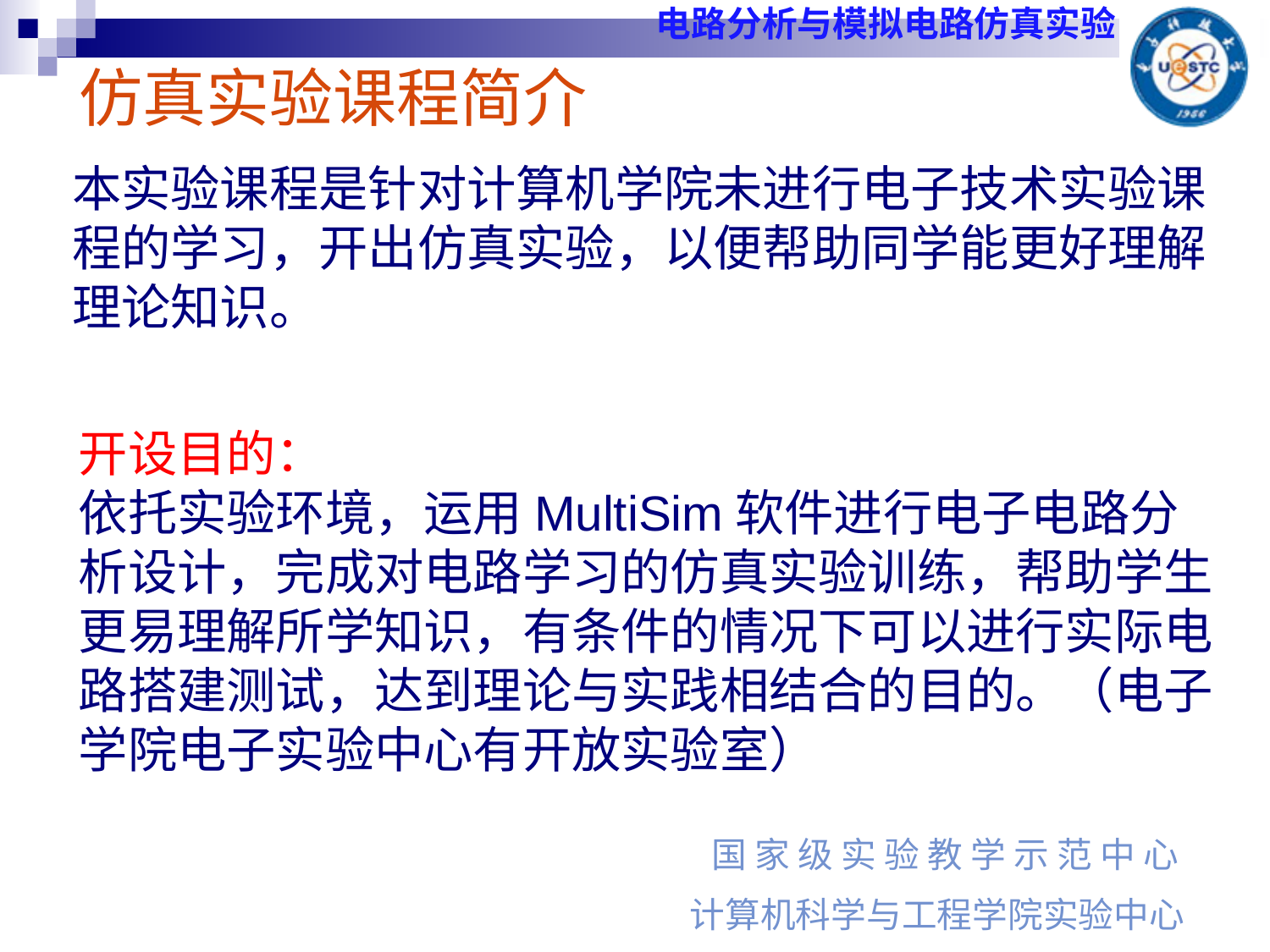

# 仿真实验课程简介
本实验课程是针对计算机学院未进行电子技术实验课程的学习，开出仿真实验，以便帮助同学能更好理解理论知识。

开设目的：
依托实验环境，运用MultiSim软件进行电子电路分析设计，完成对电路学习的仿真实验训练，帮助学生更易理解所学知识，有条件的情况下可以进行实际电路搭建测试，达到理论与实践相结合的目的。（电子学院电子实验中心有开放实验室）